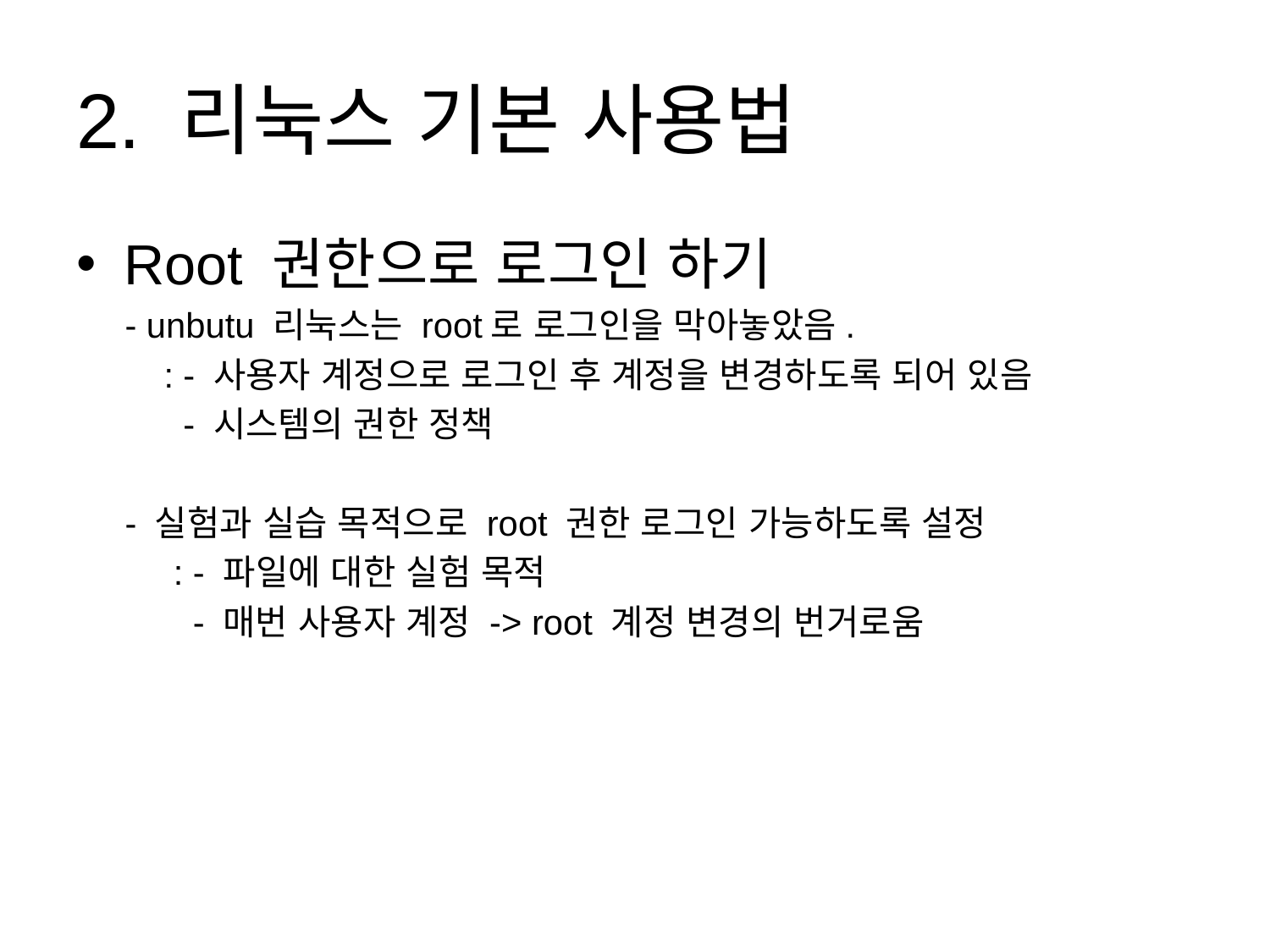

# 2. 리눅스 기본 사용법
Root 권한으로 로그인 하기
     - unbutu 리눅스는 root로 로그인을 막아놓았음.
         : - 사용자 계정으로 로그인 후 계정을 변경하도록 되어 있음
           - 시스템의 권한 정책

     - 실험과 실습 목적으로 root 권한 로그인 가능하도록 설정
          : - 파일에 대한 실험 목적
            - 매번 사용자 계정 -> root 계정 변경의 번거로움